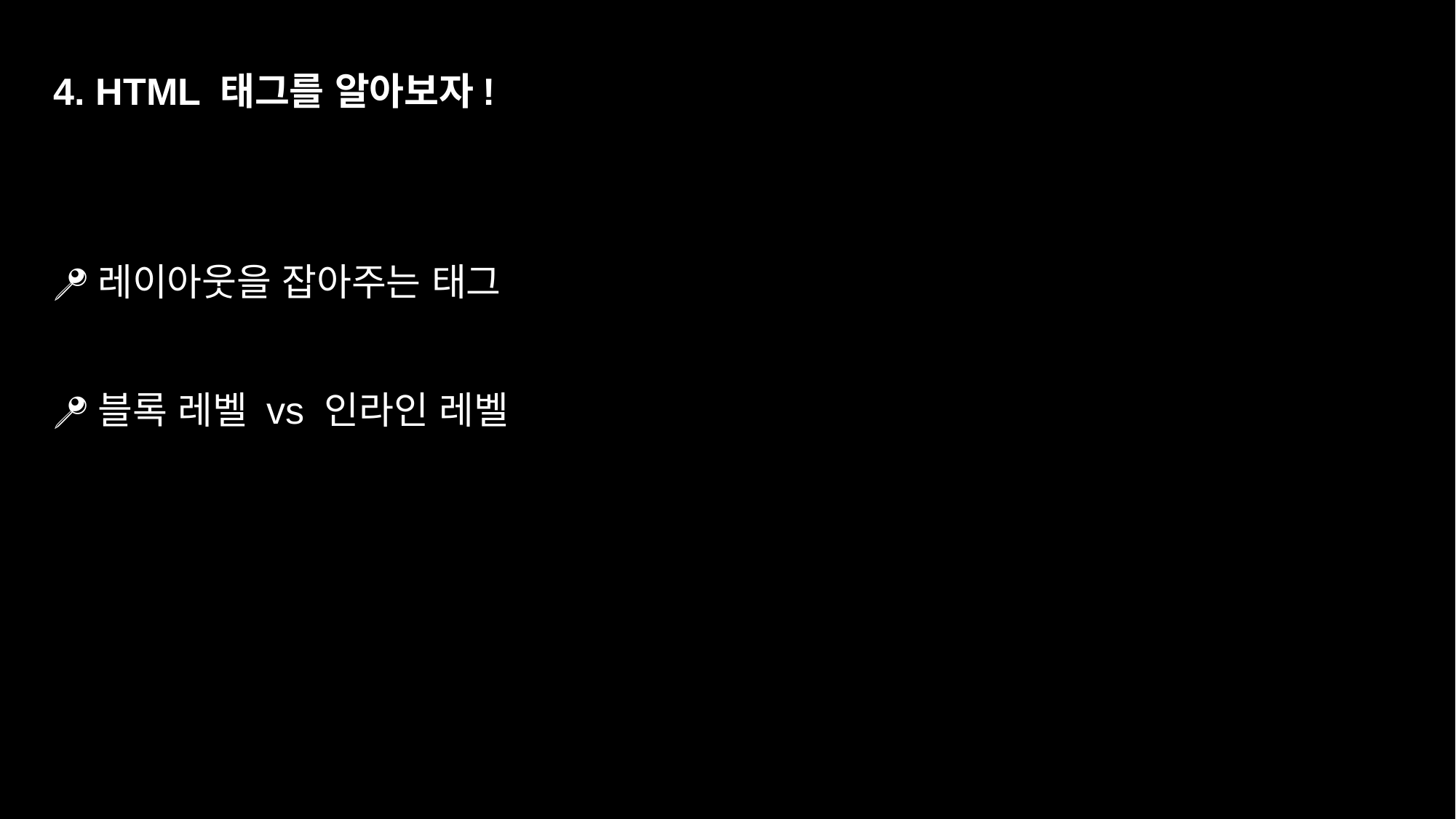

4. HTML 태그를 알아보자!
📍레이아웃을 잡아주는 태그
📍블록 레벨 vs 인라인 레벨